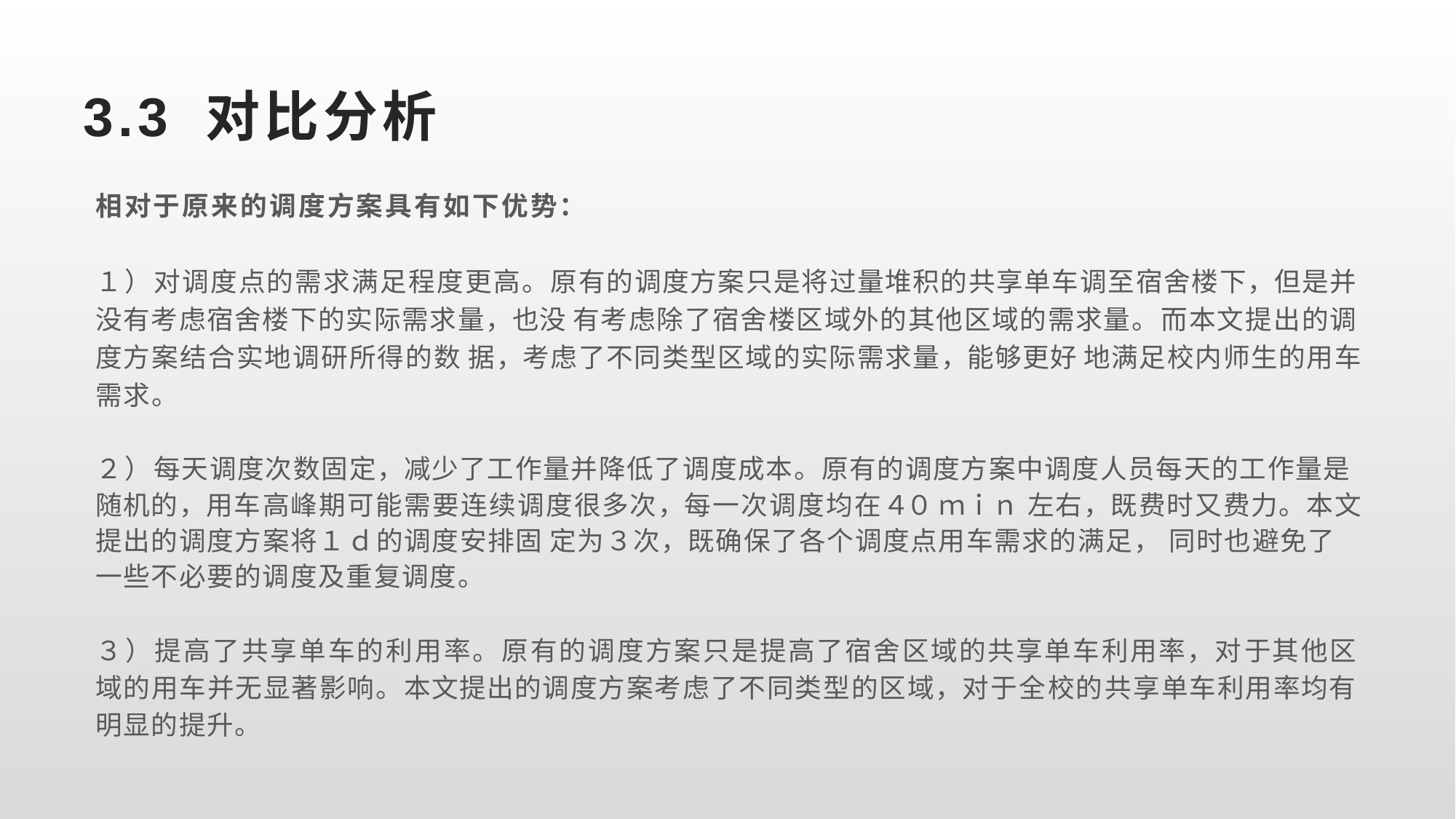

# 3.3 对比分析
相对于原来的调度方案具有如下优势：

１）对调度点的需求满足程度更高。原有的调度方案只是将过量堆积的共享单车调至宿舍楼下，但是并没有考虑宿舍楼下的实际需求量，也没 有考虑除了宿舍楼区域外的其他区域的需求量。而本文提出的调度方案结合实地调研所得的数 据，考虑了不同类型区域的实际需求量，能够更好 地满足校内师生的用车需求。

２）每天调度次数固定，减少了工作量并降低了调度成本。原有的调度方案中调度人员每天的工作量是随机的，用车高峰期可能需要连续调度很多次，每一次调度均在４０ ｍｉｎ 左右，既费时又费力。本文提出的调度方案将１ｄ的调度安排固 定为３次，既确保了各个调度点用车需求的满足， 同时也避免了一些不必要的调度及重复调度。

３）提高了共享单车的利用率。原有的调度方案只是提高了宿舍区域的共享单车利用率，对于其他区域的用车并无显著影响。本文提出的调度方案考虑了不同类型的区域，对于全校的共享单车利用率均有明显的提升。